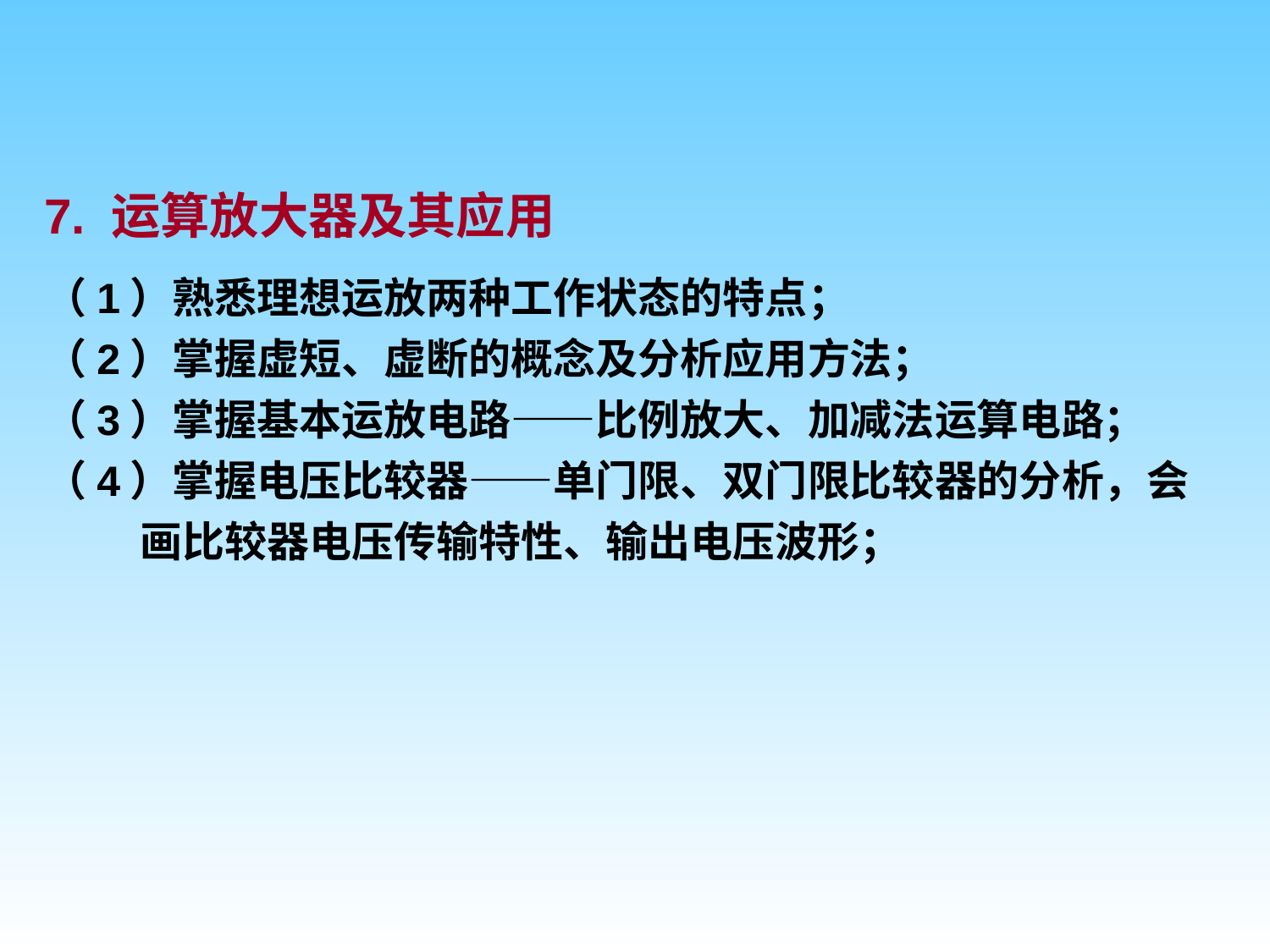

7. 运算放大器及其应用
（1）熟悉理想运放两种工作状态的特点；
（2）掌握虚短、虚断的概念及分析应用方法；
（3）掌握基本运放电路——比例放大、加减法运算电路；
（4）掌握电压比较器——单门限、双门限比较器的分析，会
         画比较器电压传输特性、输出电压波形；